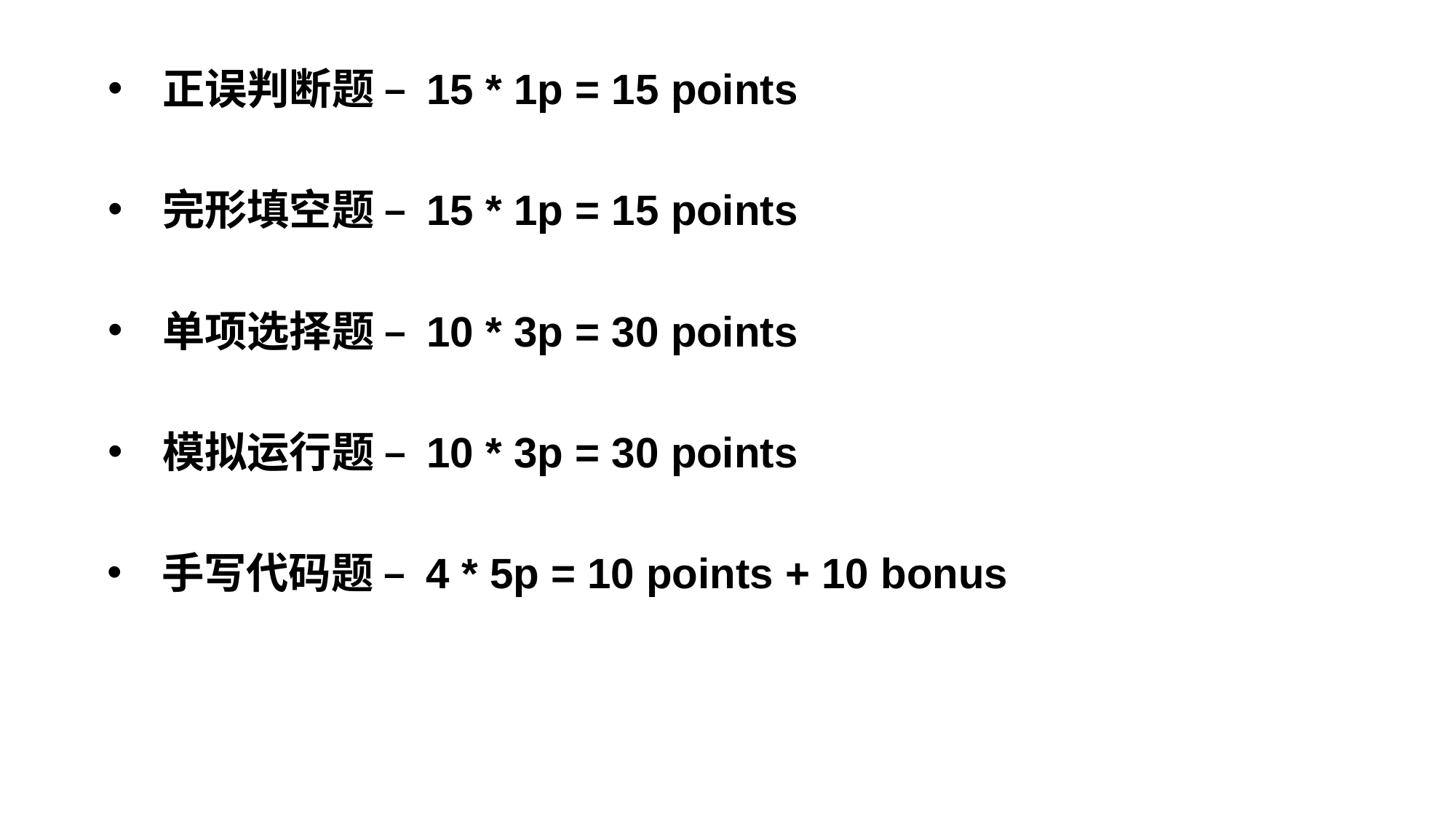

正误判断题 – 15 * 1p = 15 points
完形填空题 – 15 * 1p = 15 points
单项选择题 – 10 * 3p = 30 points
模拟运行题 – 10 * 3p = 30 points
手写代码题 – 4 * 5p = 10 points + 10 bonus